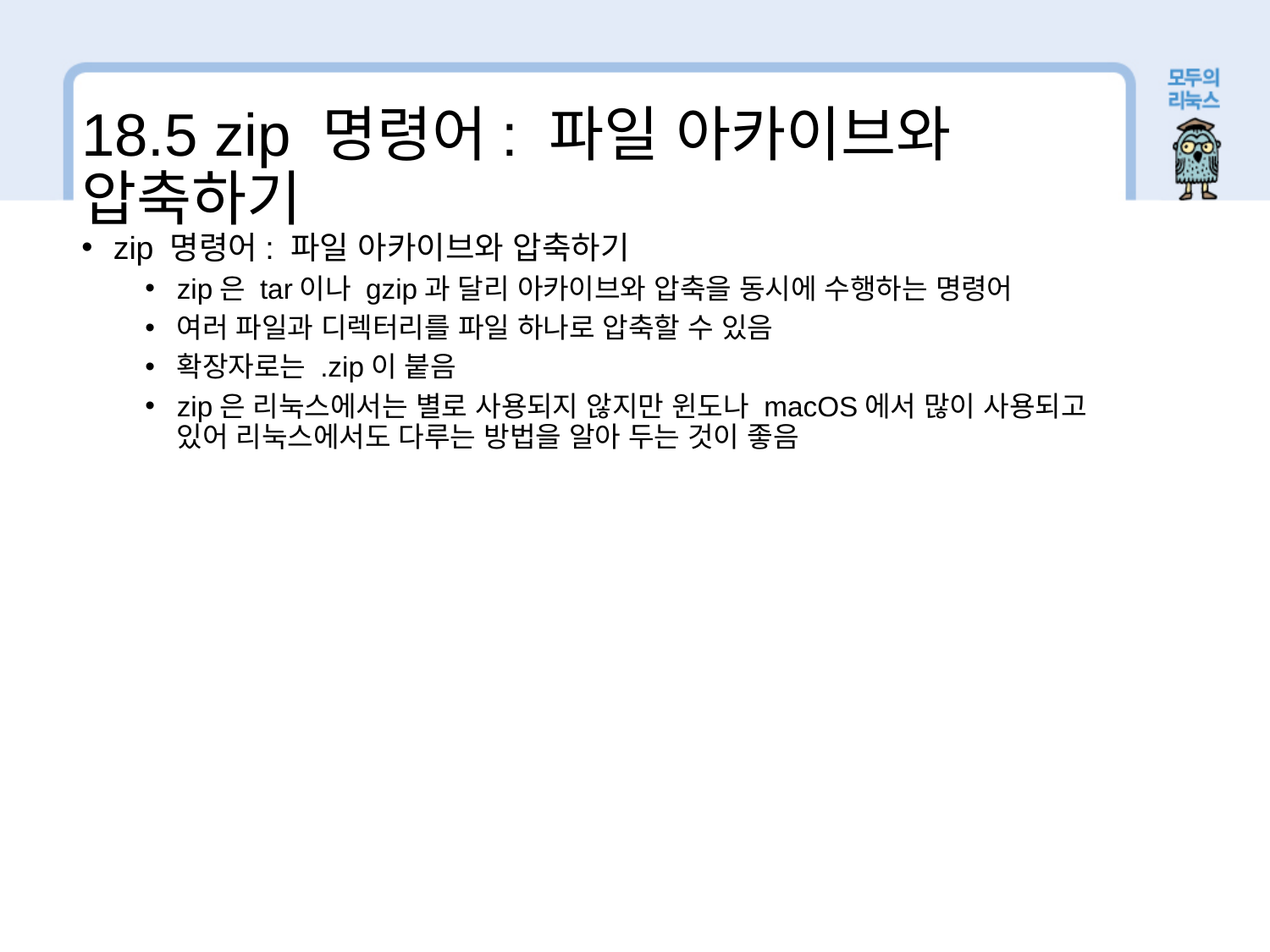

18.5 zip 명령어: 파일 아카이브와 압축하기
zip 명령어: 파일 아카이브와 압축하기
zip은 tar이나 gzip과 달리 아카이브와 압축을 동시에 수행하는 명령어
여러 파일과 디렉터리를 파일 하나로 압축할 수 있음
확장자로는 .zip이 붙음
zip은 리눅스에서는 별로 사용되지 않지만 윈도나 macOS에서 많이 사용되고 있어 리눅스에서도 다루는 방법을 알아 두는 것이 좋음